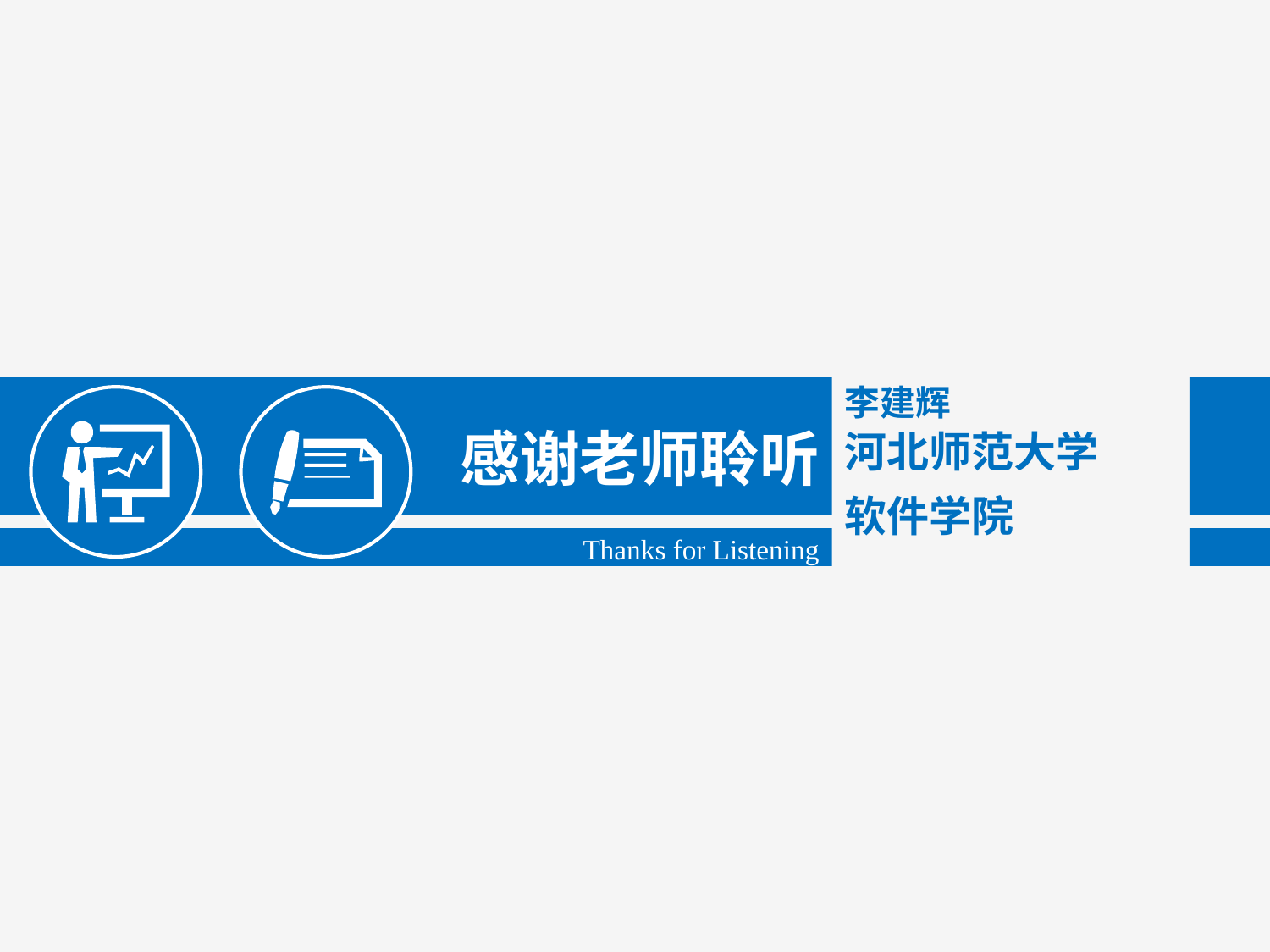

李建辉

感谢老师聆听
Thanks for Listening

河北师范大学
软件学院